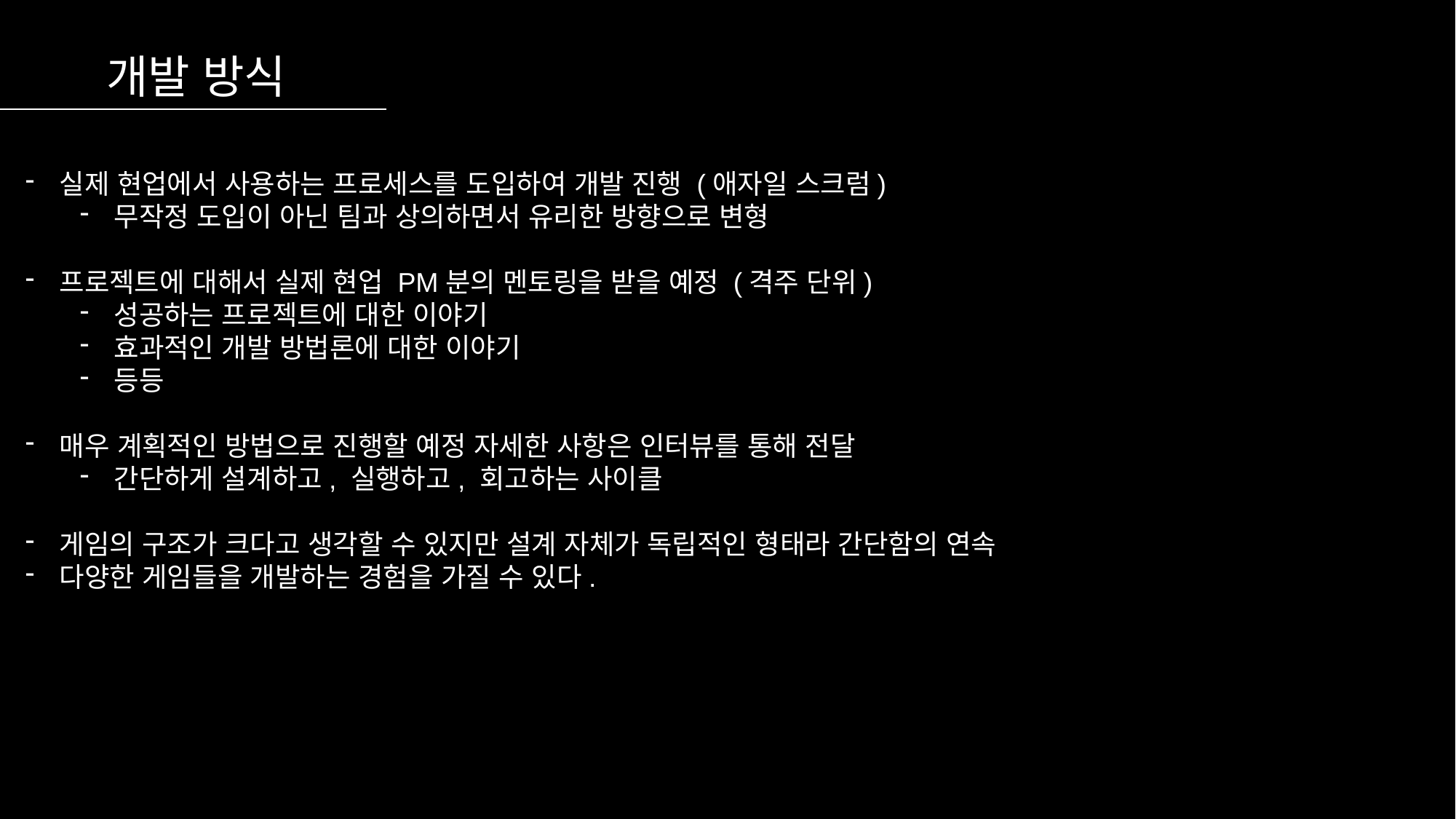

개발 방식
실제 현업에서 사용하는 프로세스를 도입하여 개발 진행 (애자일 스크럼)
무작정 도입이 아닌 팀과 상의하면서 유리한 방향으로 변형

프로젝트에 대해서 실제 현업 PM분의 멘토링을 받을 예정 (격주 단위)
성공하는 프로젝트에 대한 이야기
효과적인 개발 방법론에 대한 이야기
등등

매우 계획적인 방법으로 진행할 예정 자세한 사항은 인터뷰를 통해 전달
간단하게 설계하고, 실행하고, 회고하는 사이클

게임의 구조가 크다고 생각할 수 있지만 설계 자체가 독립적인 형태라 간단함의 연속
다양한 게임들을 개발하는 경험을 가질 수 있다.